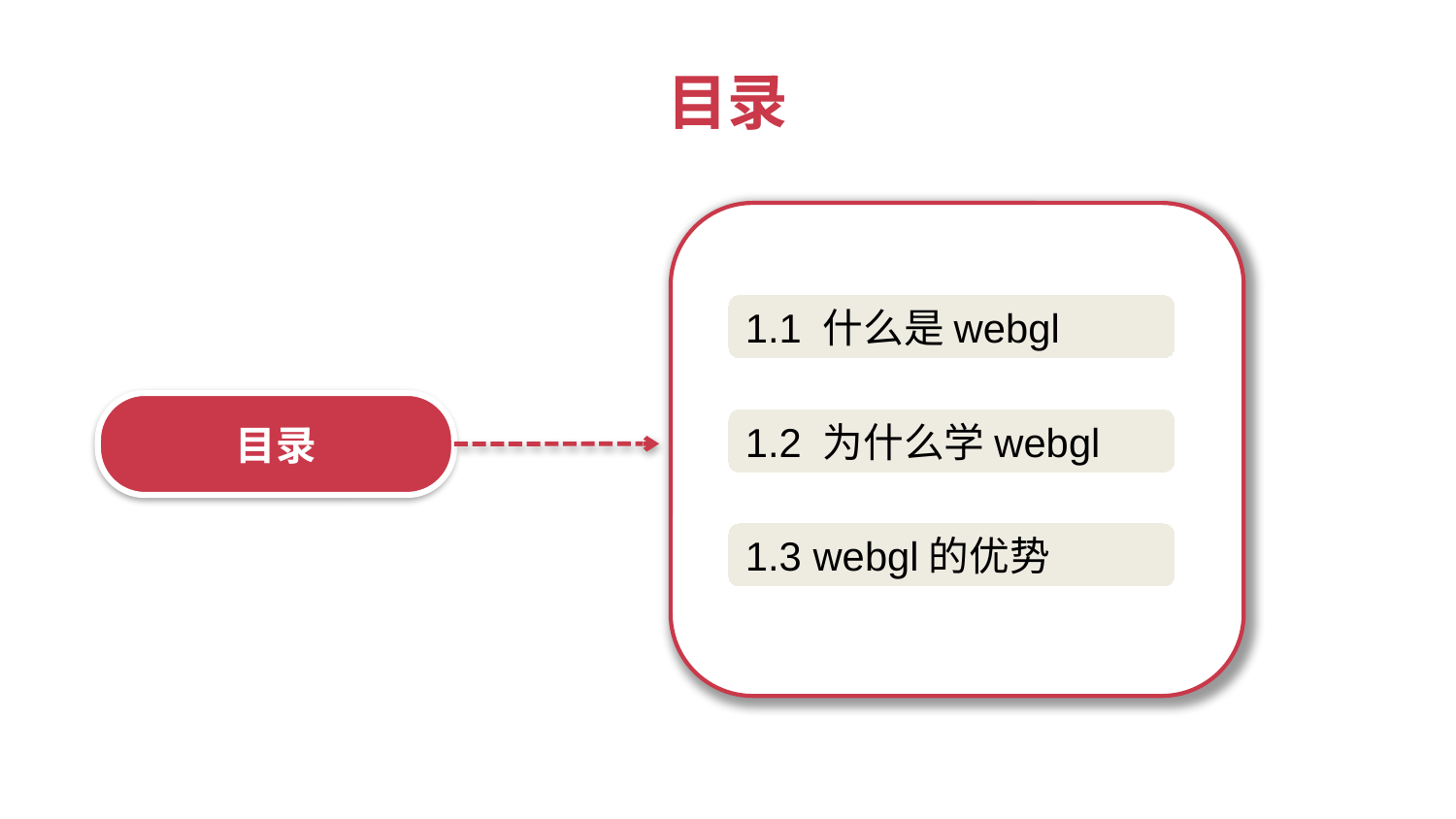

目录

1.1 什么是webgl
目录
1.2 为什么学webgl
1.3 webgl的优势